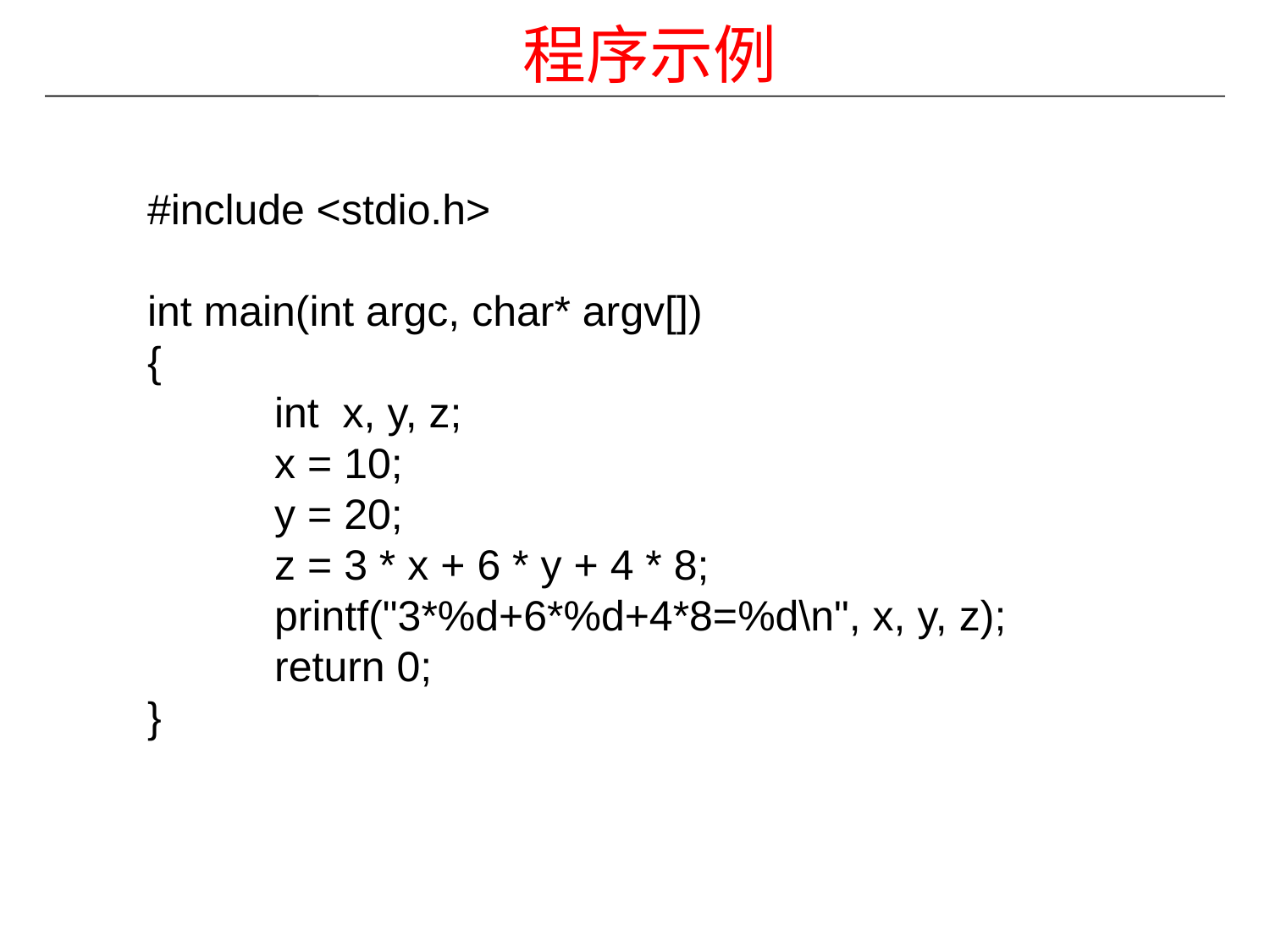

程序示例
#include <stdio.h>

int main(int argc, char* argv[])
{
	int  x, y, z;
	x = 10;
	y = 20;
	z = 3 * x + 6 * y + 4 * 8;
	printf("3*%d+6*%d+4*8=%d\n", x, y, z);
	return 0;
}